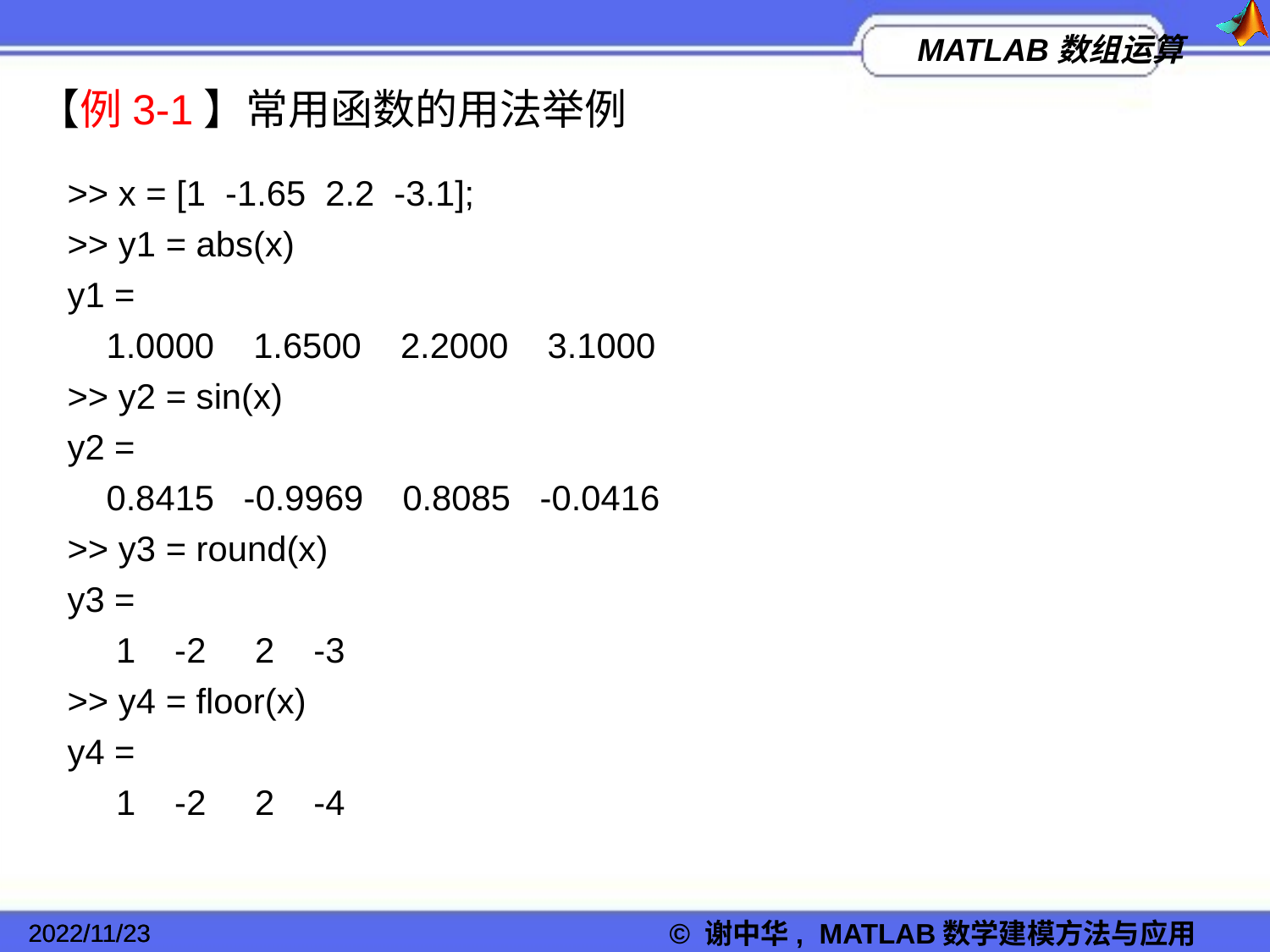

【例3-1】常用函数的用法举例
>> x = [1  -1.65  2.2  -3.1];
>> y1 = abs(x)
y1 =
    1.0000    1.6500    2.2000    3.1000
>> y2 = sin(x)
y2 =
    0.8415   -0.9969    0.8085   -0.0416
>> y3 = round(x)
y3 =
     1    -2     2    -3
>> y4 = floor(x)
y4 =
     1    -2     2    -4
2022/11/23
© 谢中华,  MATLAB数学建模方法与应用